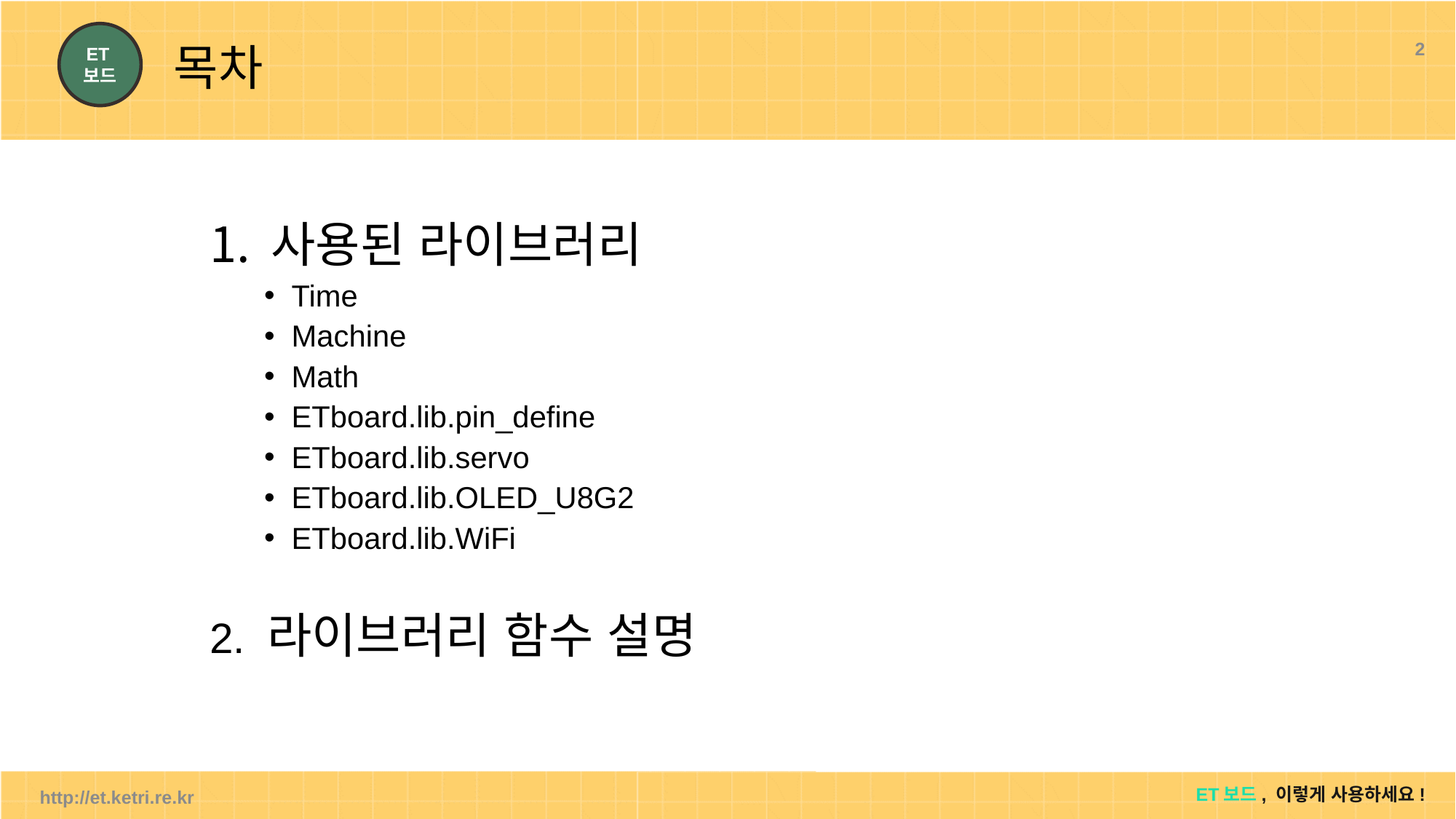

2
# 목차
사용된 라이브러리
Time
Machine
Math
ETboard.lib.pin_define
ETboard.lib.servo
ETboard.lib.OLED_U8G2
ETboard.lib.WiFi

2. 라이브러리 함수 설명

http://et.ketri.re.kr